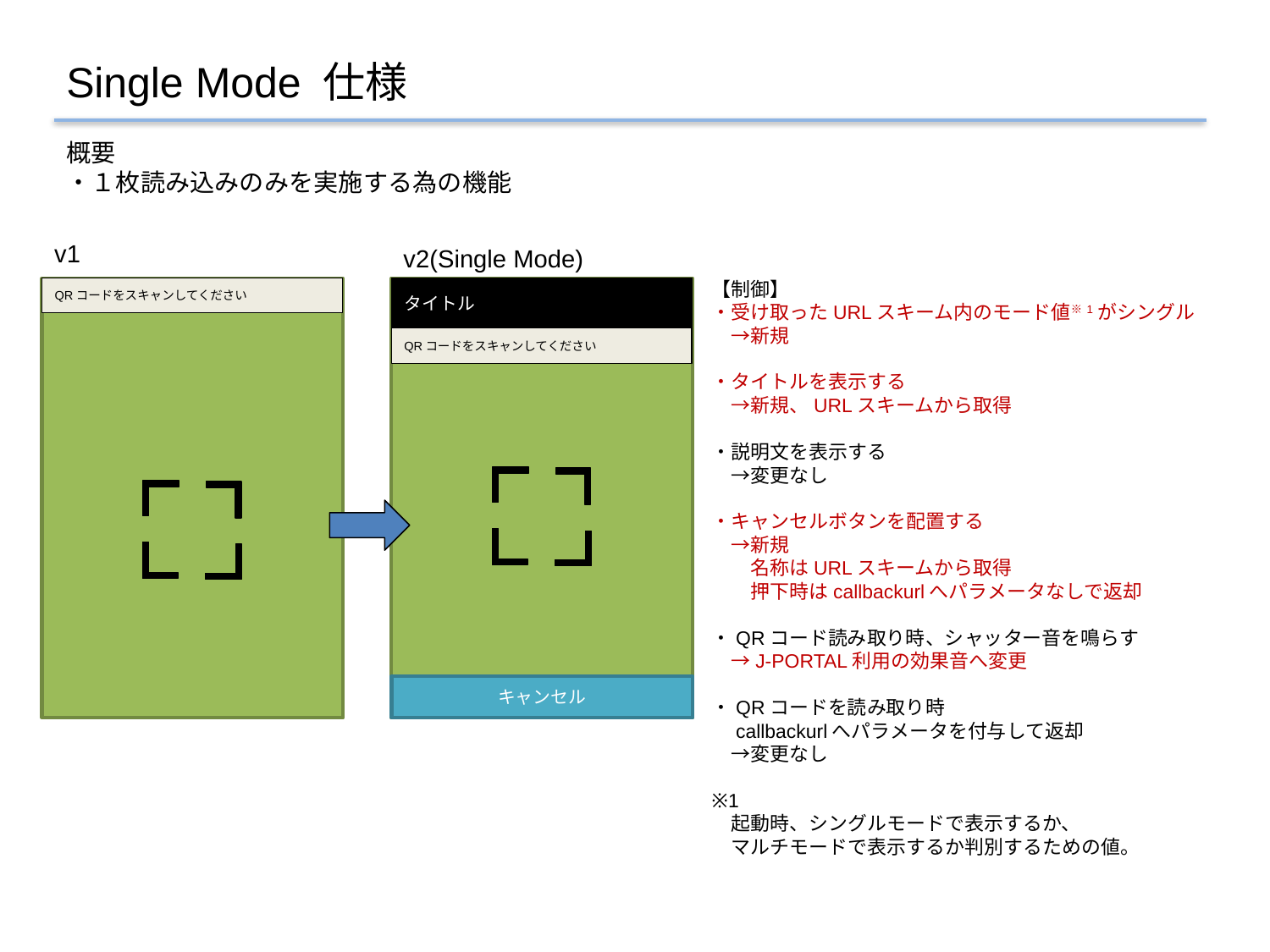

Single Mode 仕様
概要
・１枚読み込みのみを実施する為の機能
v1
v2(Single Mode)
【制御】
・受け取ったURLスキーム内のモード値※1がシングル
　→新規

・タイトルを表示する
　→新規、URLスキームから取得

・説明文を表示する
　→変更なし

・キャンセルボタンを配置する
　→新規
　　名称はURLスキームから取得
　　押下時はcallbackurlへパラメータなしで返却

・QRコード読み取り時、シャッター音を鳴らす
　→J-PORTAL利用の効果音へ変更

・QRコードを読み取り時
　callbackurlへパラメータを付与して返却
　→変更なし

※1
　起動時、シングルモードで表示するか、
　マルチモードで表示するか判別するための値。
QRコードをスキャンしてください
タイトル
QRコードをスキャンしてください

キャンセル